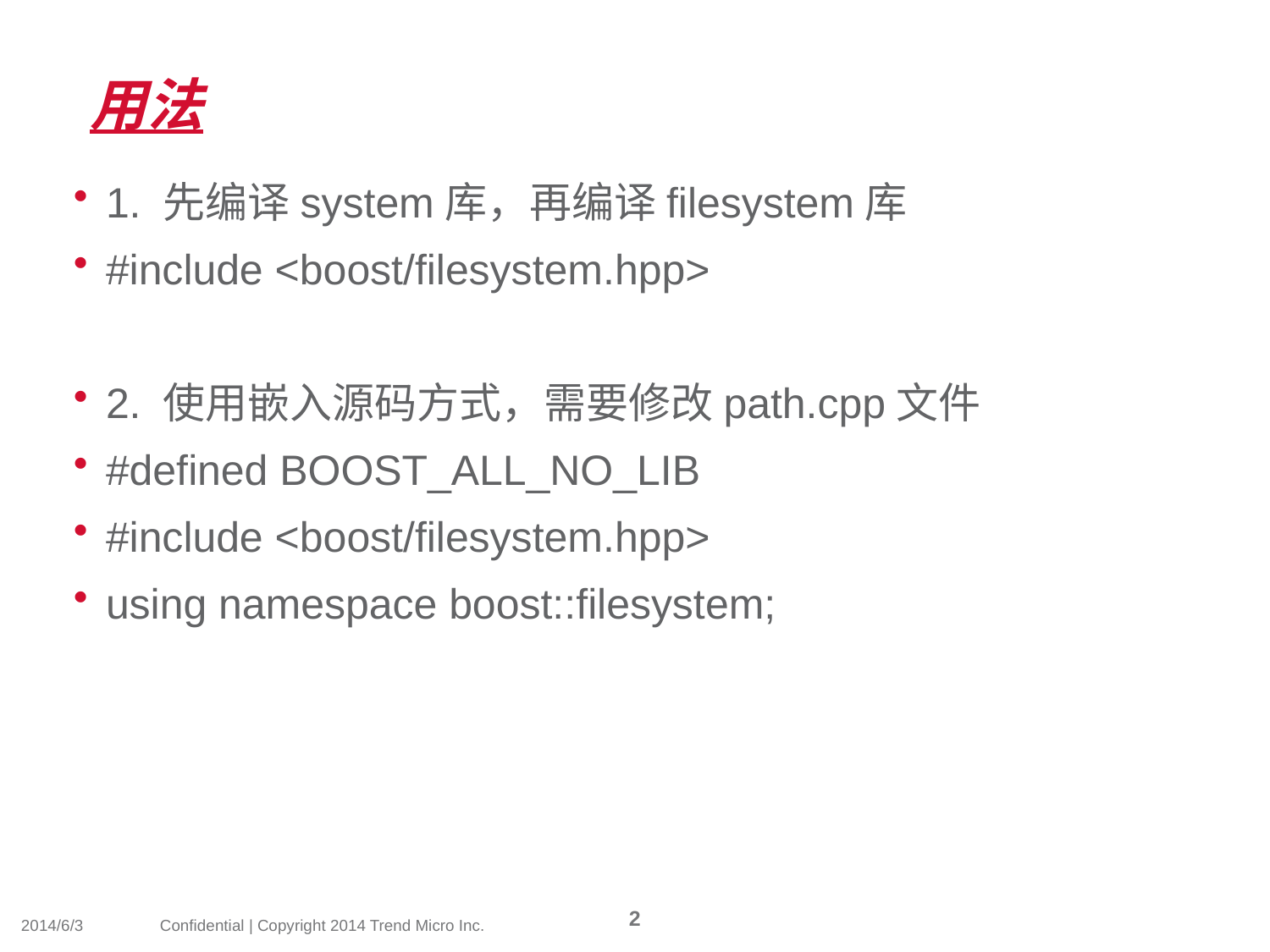

# 用法
1. 先编译system库，再编译filesystem库
#include <boost/filesystem.hpp>

2. 使用嵌入源码方式，需要修改path.cpp文件
#defined BOOST_ALL_NO_LIB
#include <boost/filesystem.hpp>
using namespace boost::filesystem;

2
2014/6/3
Confidential | Copyright 2014 Trend Micro Inc.